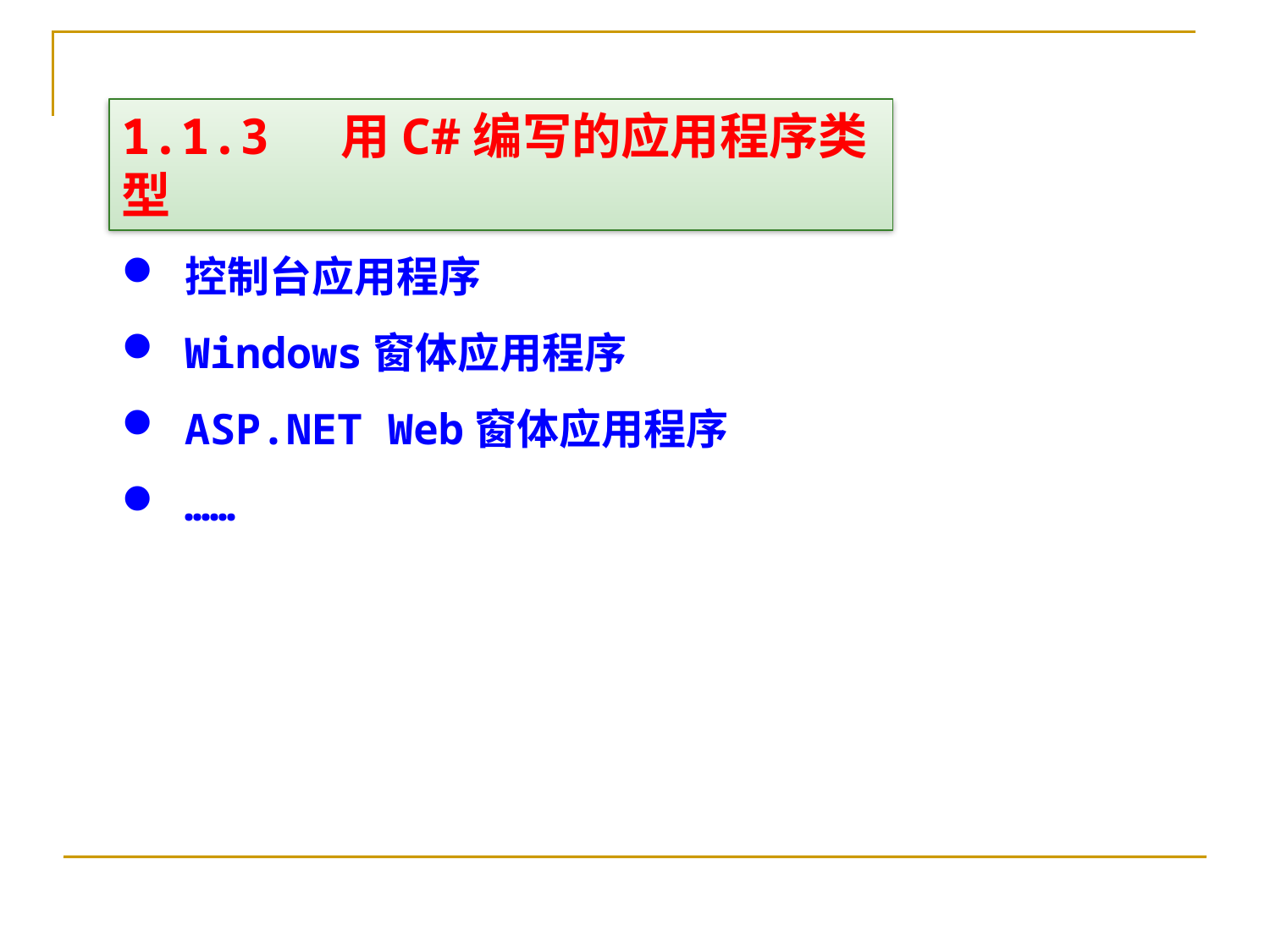

1.1.3  用C#编写的应用程序类型
控制台应用程序
Windows窗体应用程序
ASP.NET Web窗体应用程序
……